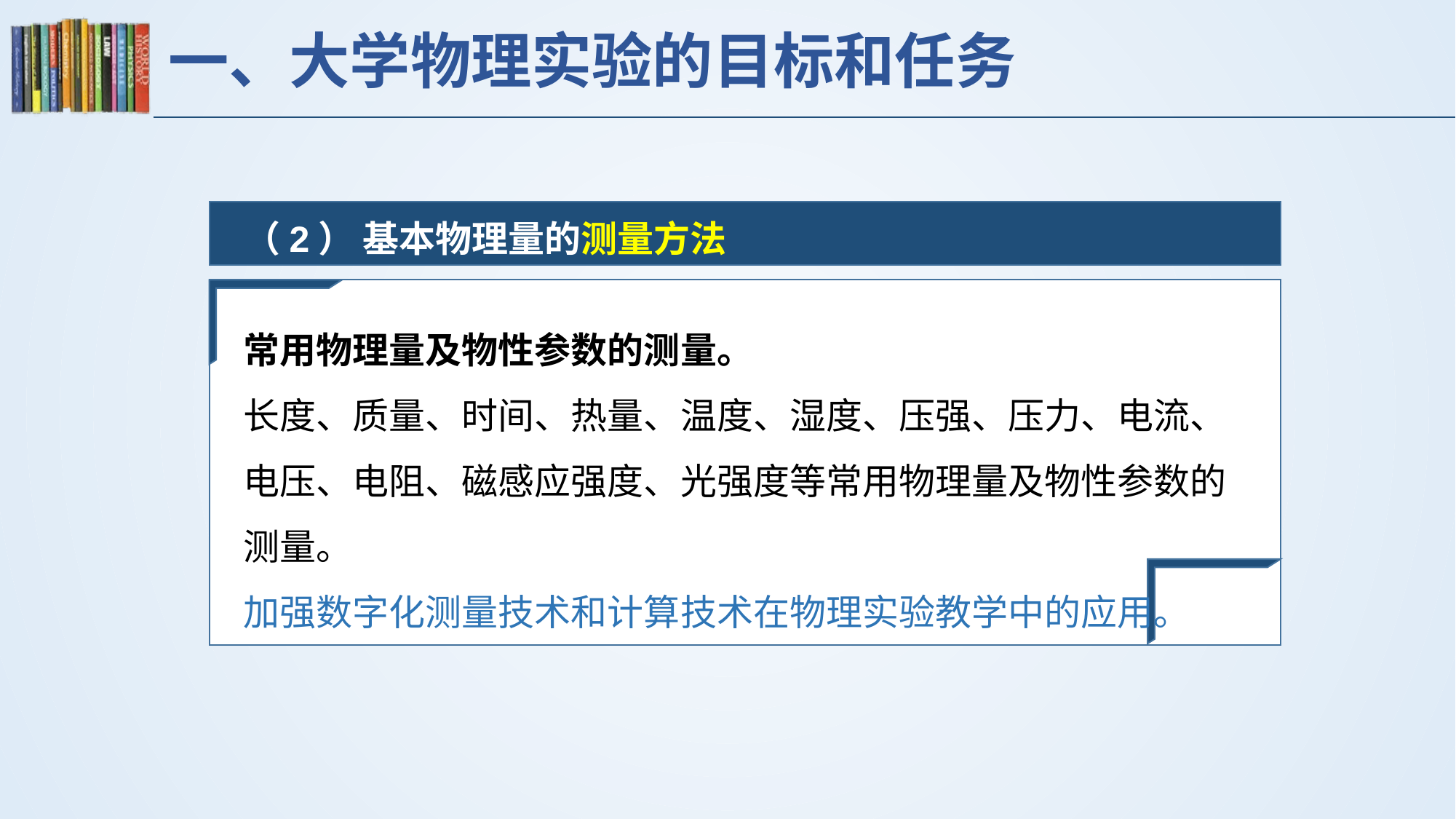

# 一、大学物理实验的目标和任务

（2） 基本物理量的测量方法

常用物理量及物性参数的测量。
长度、质量、时间、热量、温度、湿度、压强、压力、电流、电压、电阻、磁感应强度、光强度等常用物理量及物性参数的测量。
加强数字化测量技术和计算技术在物理实验教学中的应用。